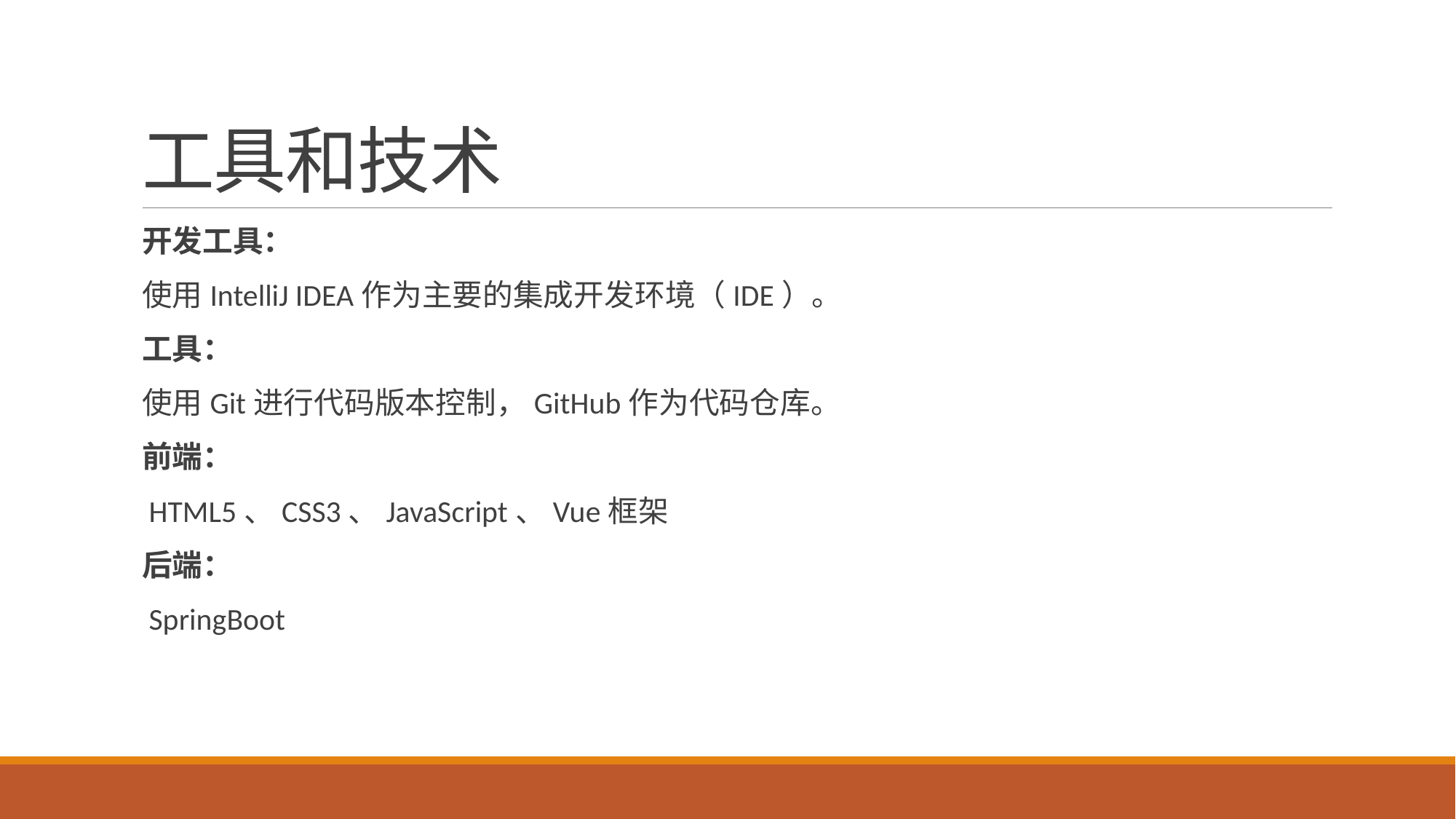

# 工具和技术
开发工具：
使用IntelliJ IDEA作为主要的集成开发环境（IDE）。
工具：
使用Git进行代码版本控制，GitHub作为代码仓库。
前端：
 HTML5、CSS3、JavaScript、Vue框架
后端：
 SpringBoot